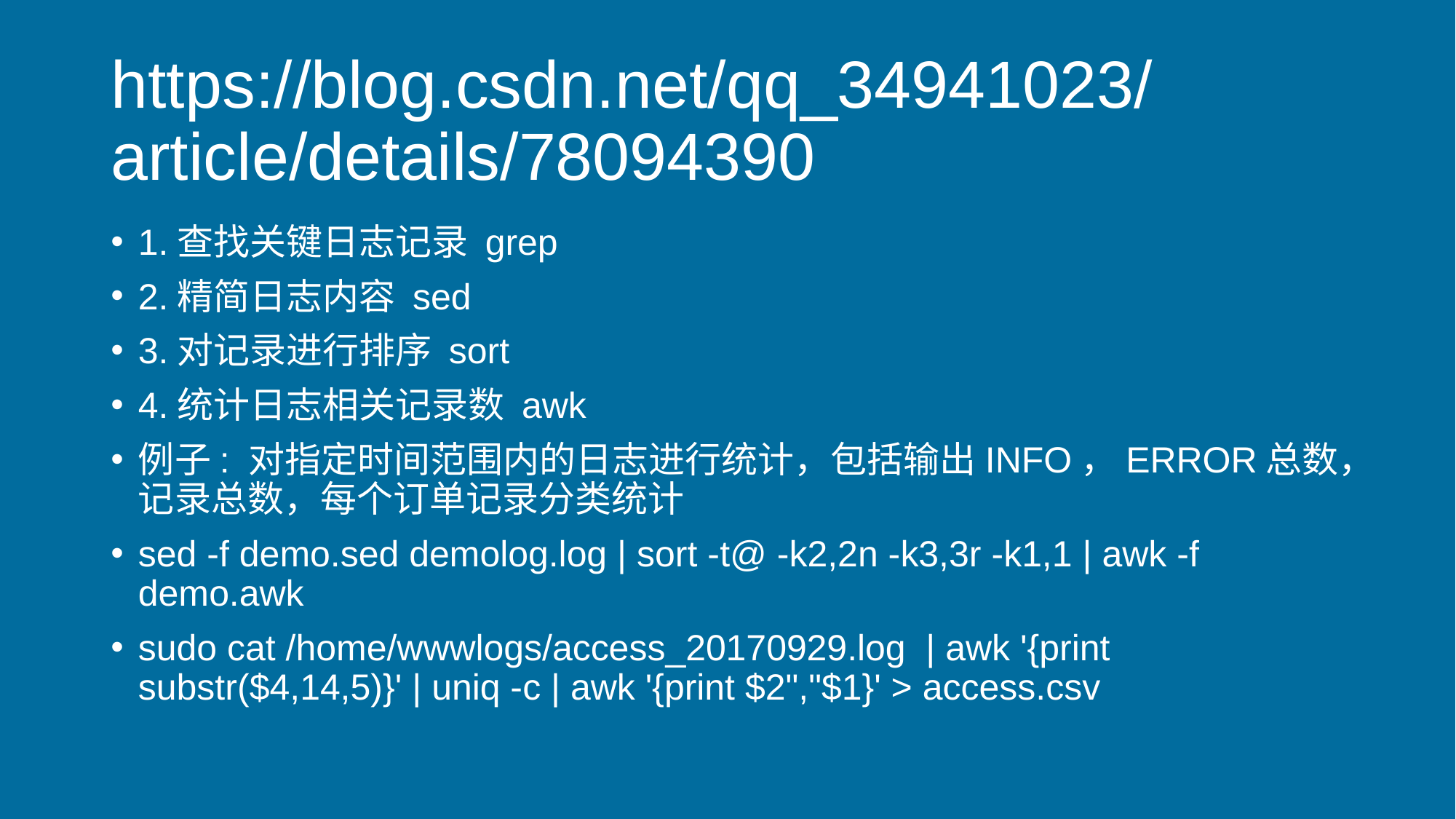

# https://blog.csdn.net/qq_34941023/article/details/78094390
1.查找关键日志记录 grep
2.精简日志内容 sed
3.对记录进行排序 sort
4.统计日志相关记录数 awk
例子: 对指定时间范围内的日志进行统计，包括输出INFO，ERROR总数，记录总数，每个订单记录分类统计
sed -f demo.sed demolog.log | sort -t@ -k2,2n -k3,3r -k1,1 | awk -f demo.awk
sudo cat /home/wwwlogs/access_20170929.log  | awk '{print substr($4,14,5)}' | uniq -c | awk '{print $2","$1}' > access.csv